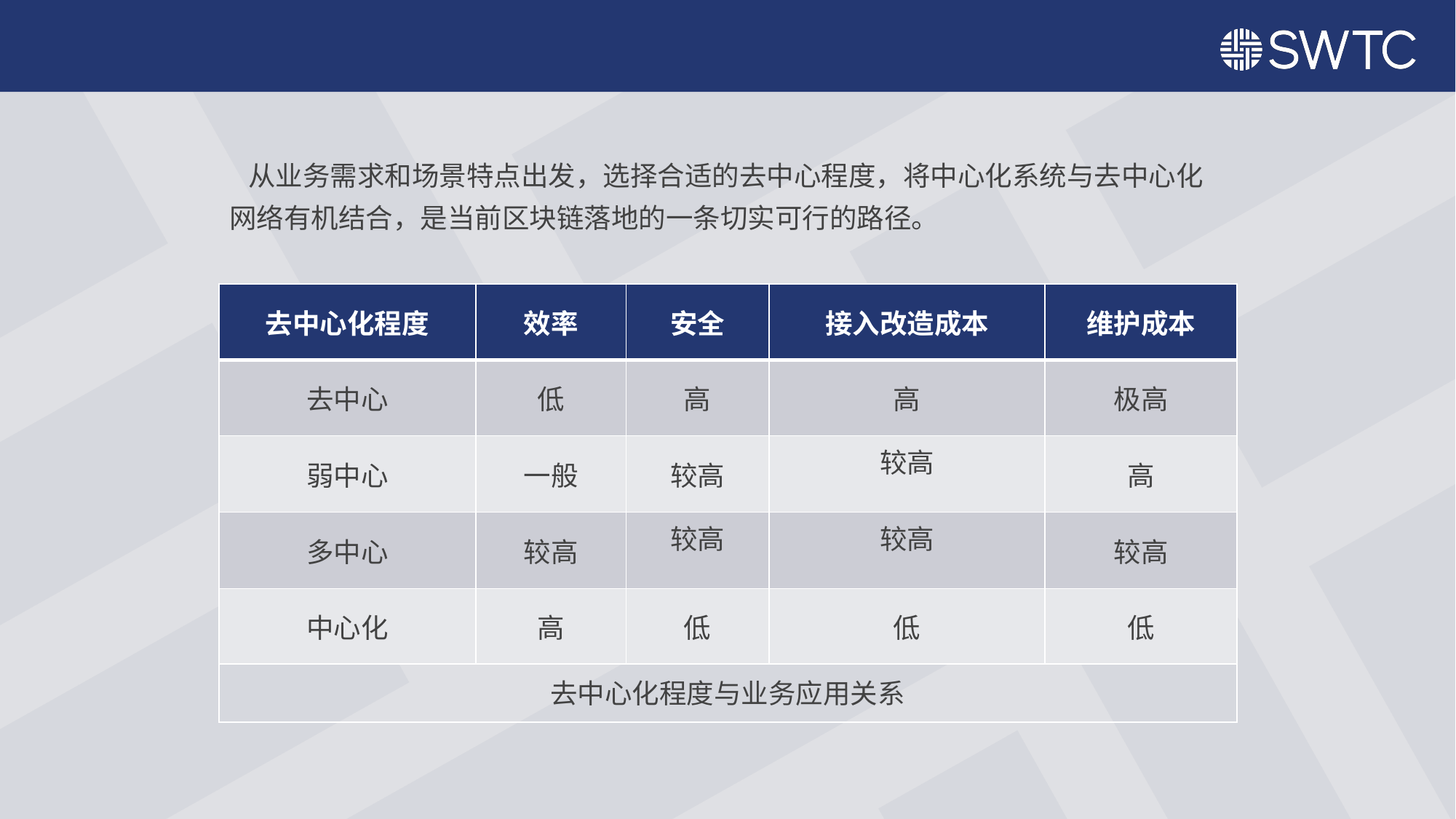

从业务需求和场景特点出发，选择合适的去中心程度，将中心化系统与去中心化网络有机结合，是当前区块链落地的一条切实可行的路径。
| 去中心化程度 | 效率 | 安全 | 接入改造成本 | 维护成本 |
| --- | --- | --- | --- | --- |
| 去中心 | 低 | 高 | 高 | 极高 |
| 弱中心 | 一般 | 较高 | 较高 | 高 |
| 多中心 | 较高 | 较高 | 较高 | 较高 |
| 中心化 | 高 | 低 | 低 | 低 |

去中心化程度与业务应用关系